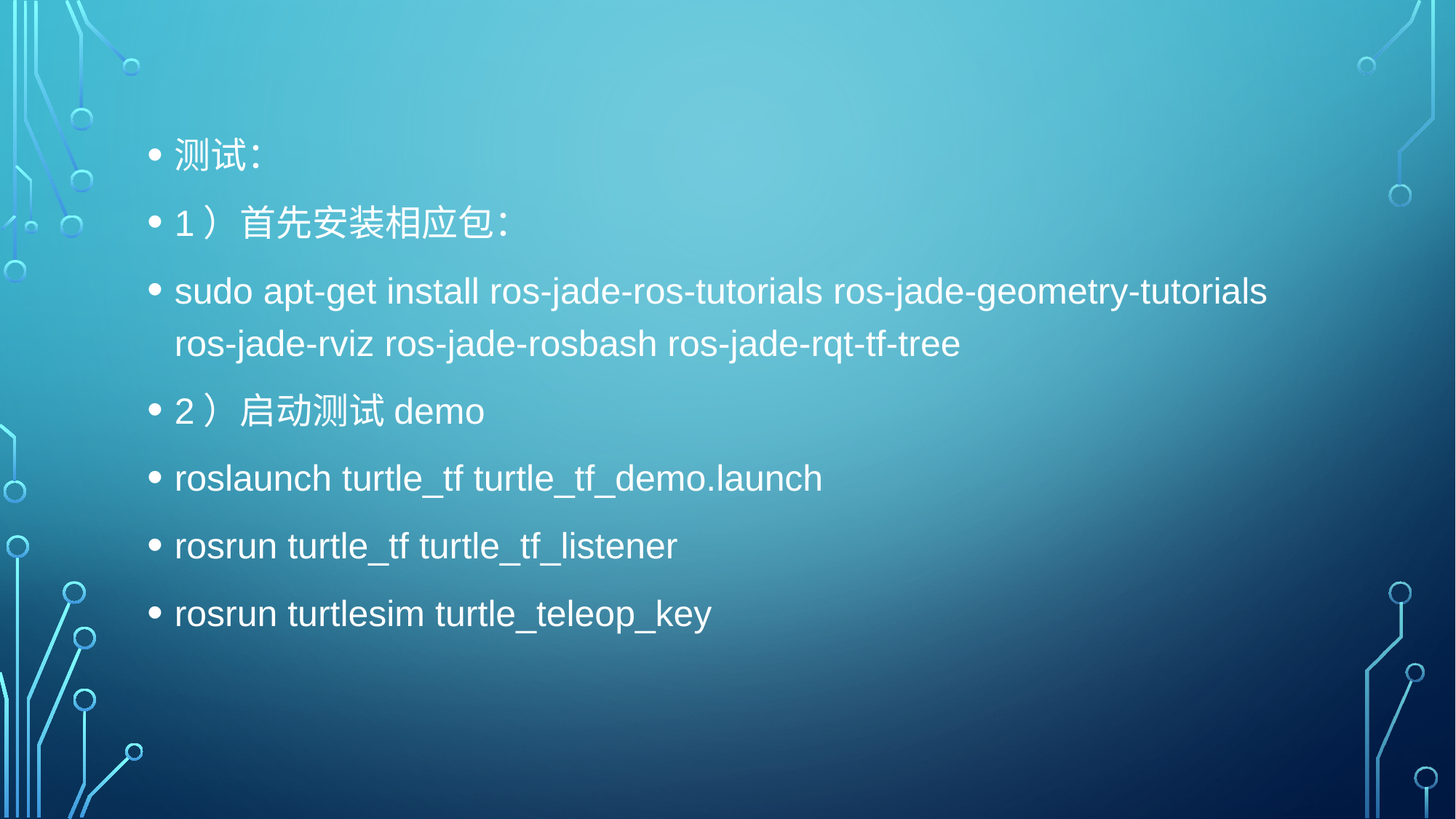

测试：
1）首先安装相应包：
sudo apt-get install ros-jade-ros-tutorials ros-jade-geometry-tutorials ros-jade-rviz ros-jade-rosbash ros-jade-rqt-tf-tree
2）启动测试demo
roslaunch turtle_tf turtle_tf_demo.launch
rosrun turtle_tf turtle_tf_listener
rosrun turtlesim turtle_teleop_key